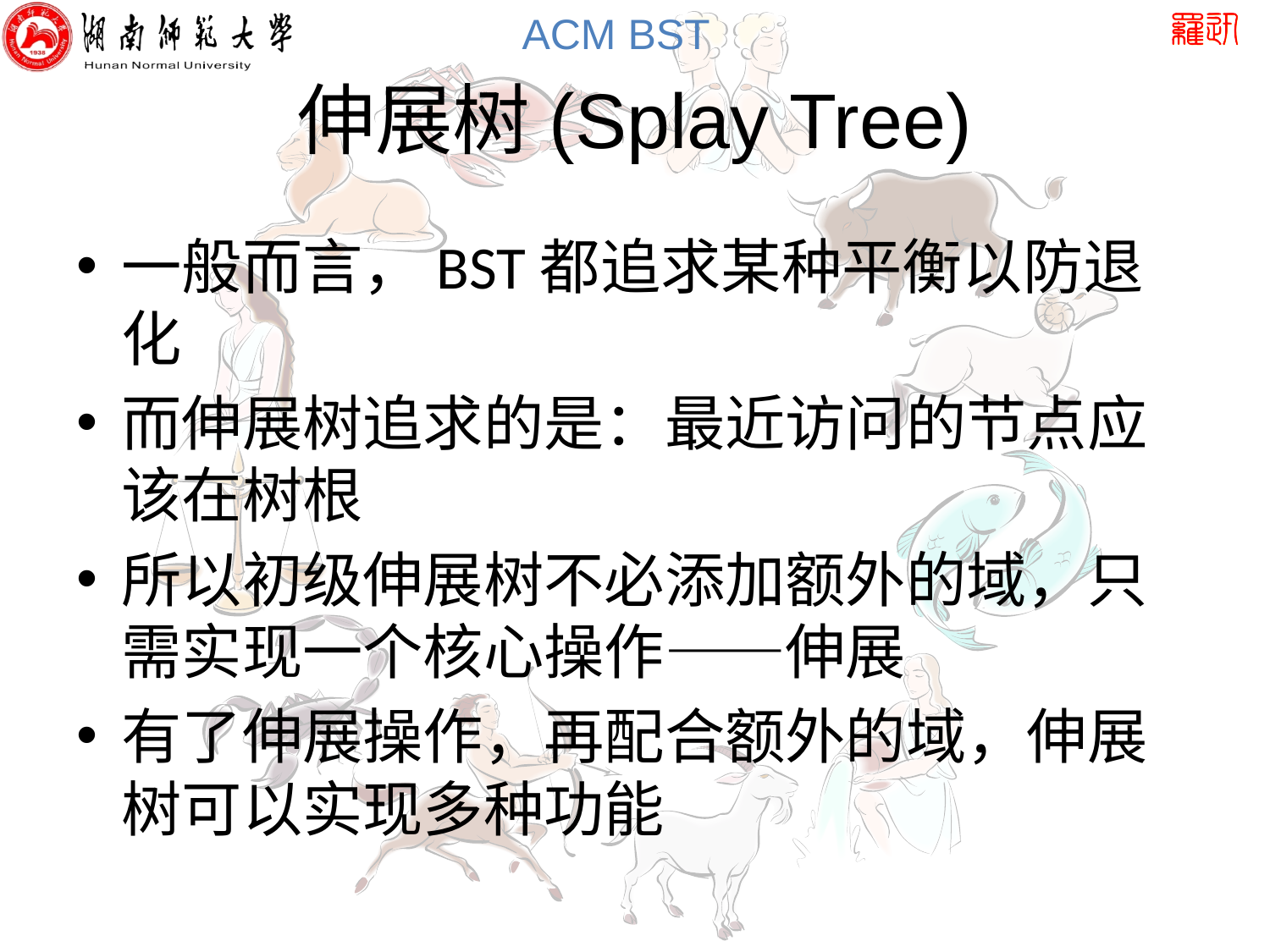

# 伸展树(Splay Tree)
一般而言，BST都追求某种平衡以防退化
而伸展树追求的是：最近访问的节点应该在树根
所以初级伸展树不必添加额外的域，只需实现一个核心操作——伸展
有了伸展操作，再配合额外的域，伸展树可以实现多种功能